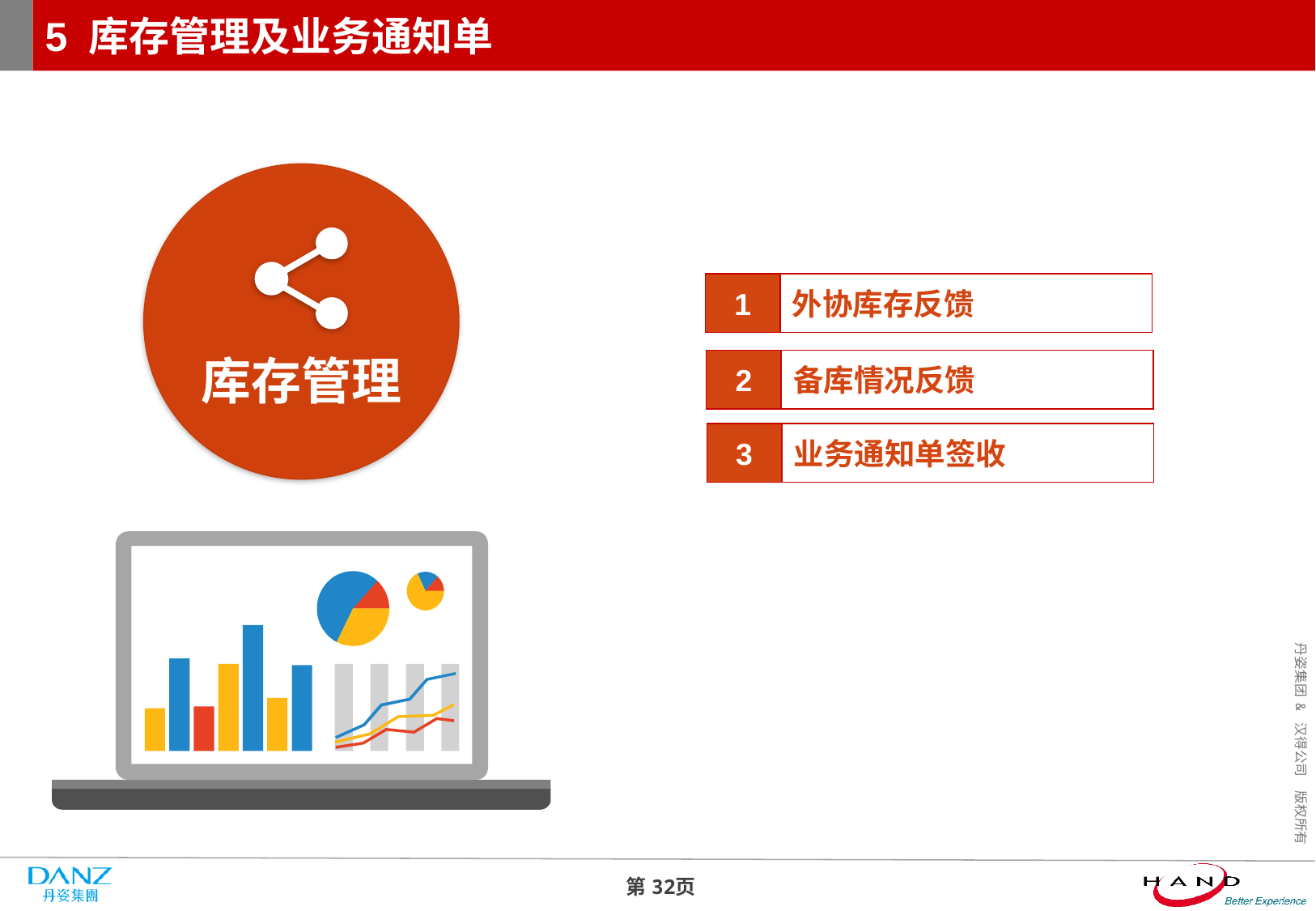

# 5 库存管理及业务通知单

库存管理

1
外协库存反馈
2
备库情况反馈
3
业务通知单签收